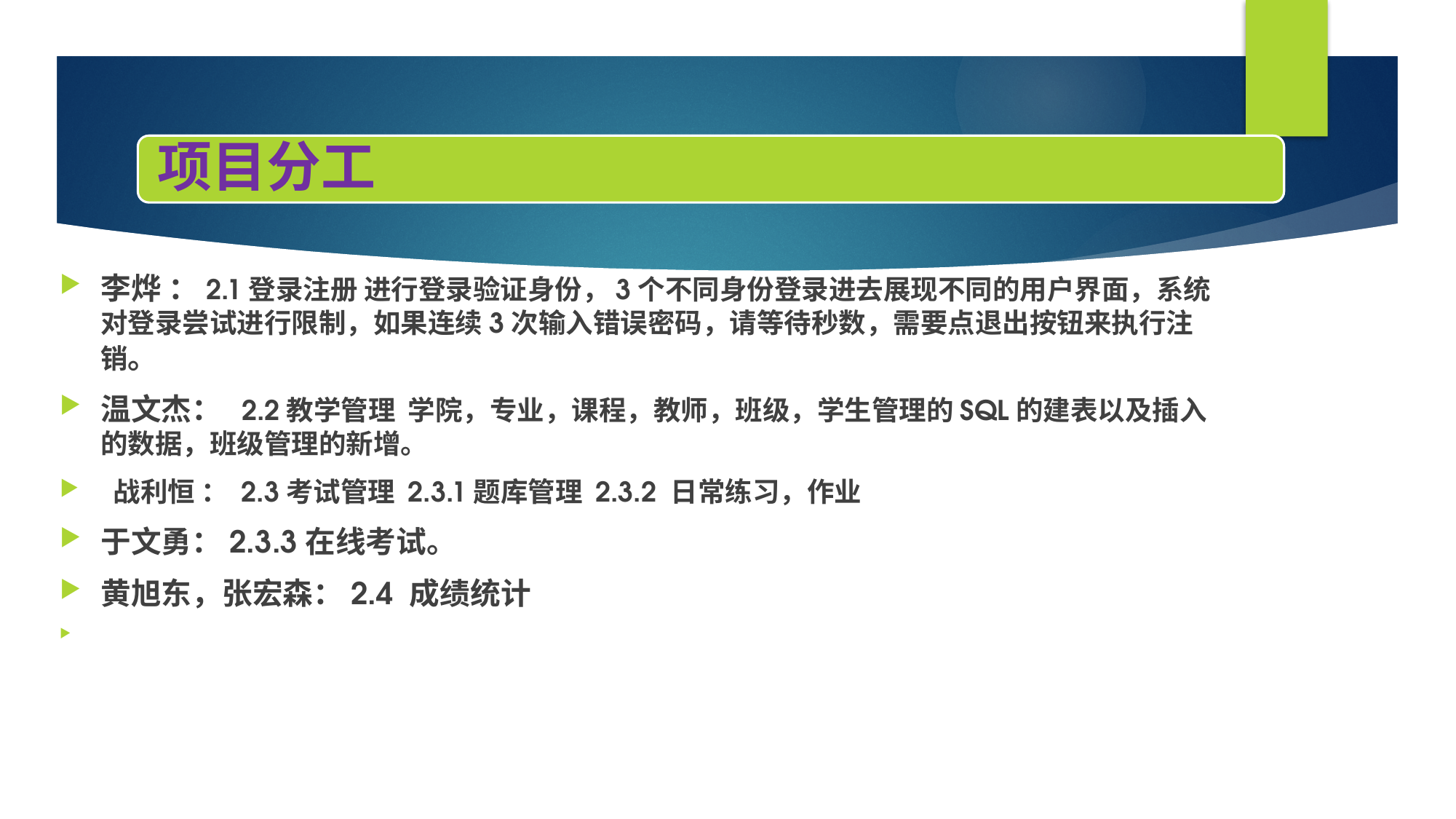

项目分工
李烨 ：2.1登录注册 进行登录验证身份，3个不同身份登录进去展现不同的用户界面，系统对登录尝试进行限制，如果连续3次输入错误密码，请等待秒数，需要点退出按钮来执行注销。
温文杰：  2.2教学管理  学院，专业，课程，教师，班级，学生管理的SQL的建表以及插入的数据，班级管理的新增。
 战利恒 ： 2.3考试管理 2.3.1题库管理 2.3.2 日常练习，作业
于文勇：2.3.3在线考试。
黄旭东，张宏森：2.4 成绩统计